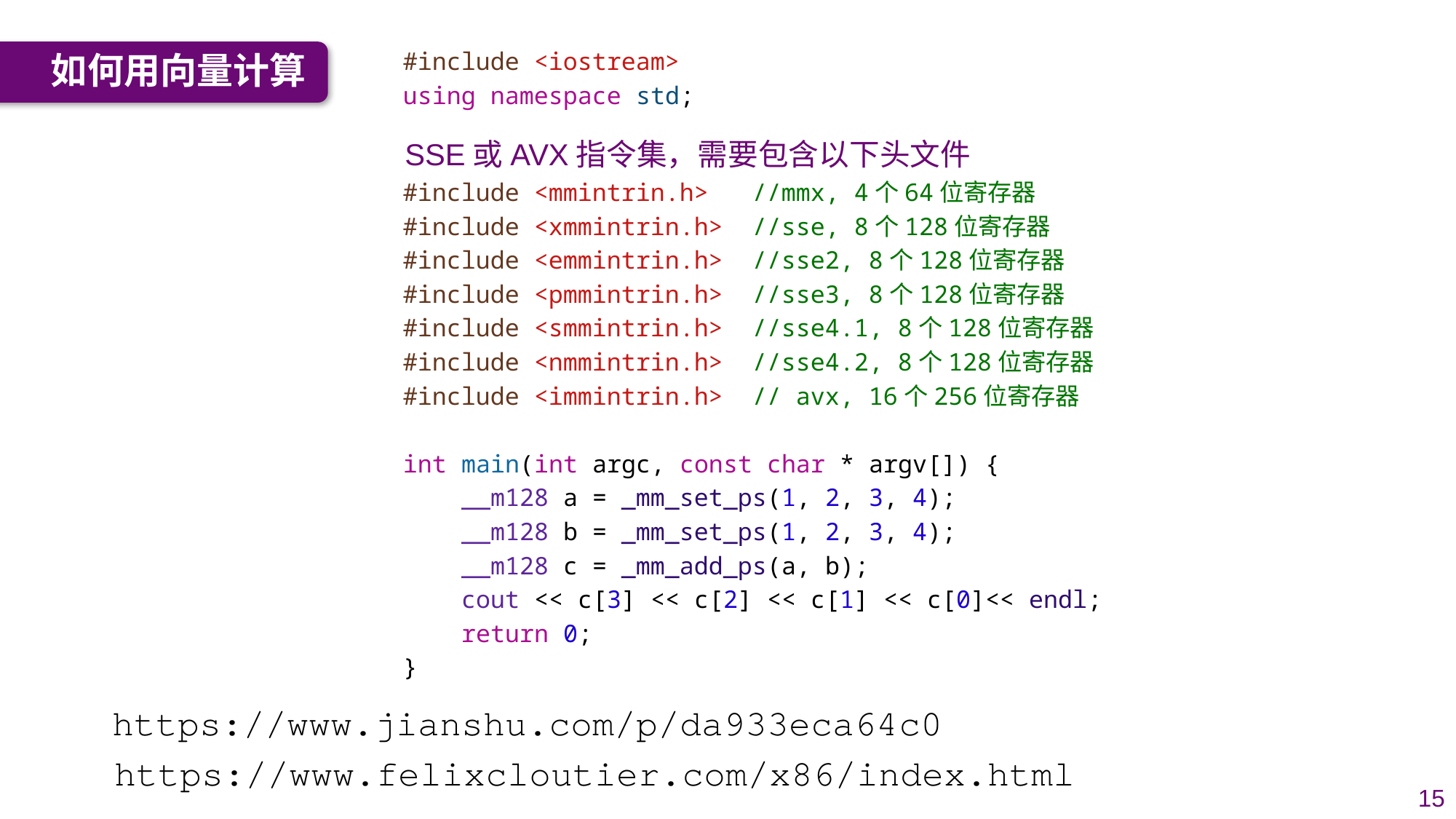

如何用向量计算
#include <iostream>
using namespace std;

#include <mmintrin.h>   //mmx, 4个64位寄存器
#include <xmmintrin.h>  //sse, 8个128位寄存器
#include <emmintrin.h>  //sse2, 8个128位寄存器
#include <pmmintrin.h>  //sse3, 8个128位寄存器
#include <smmintrin.h>  //sse4.1, 8个128位寄存器
#include <nmmintrin.h>  //sse4.2, 8个128位寄存器
#include <immintrin.h>  // avx, 16个256位寄存器

int main(int argc, const char * argv[]) {
    __m128 a = _mm_set_ps(1, 2, 3, 4);
    __m128 b = _mm_set_ps(1, 2, 3, 4);
    __m128 c = _mm_add_ps(a, b);
    cout << c[3] << c[2] << c[1] << c[0]<< endl;
    return 0;
}

SSE或AVX指令集，需要包含以下头文件
https://www.jianshu.com/p/da933eca64c0
https://www.felixcloutier.com/x86/index.html
15